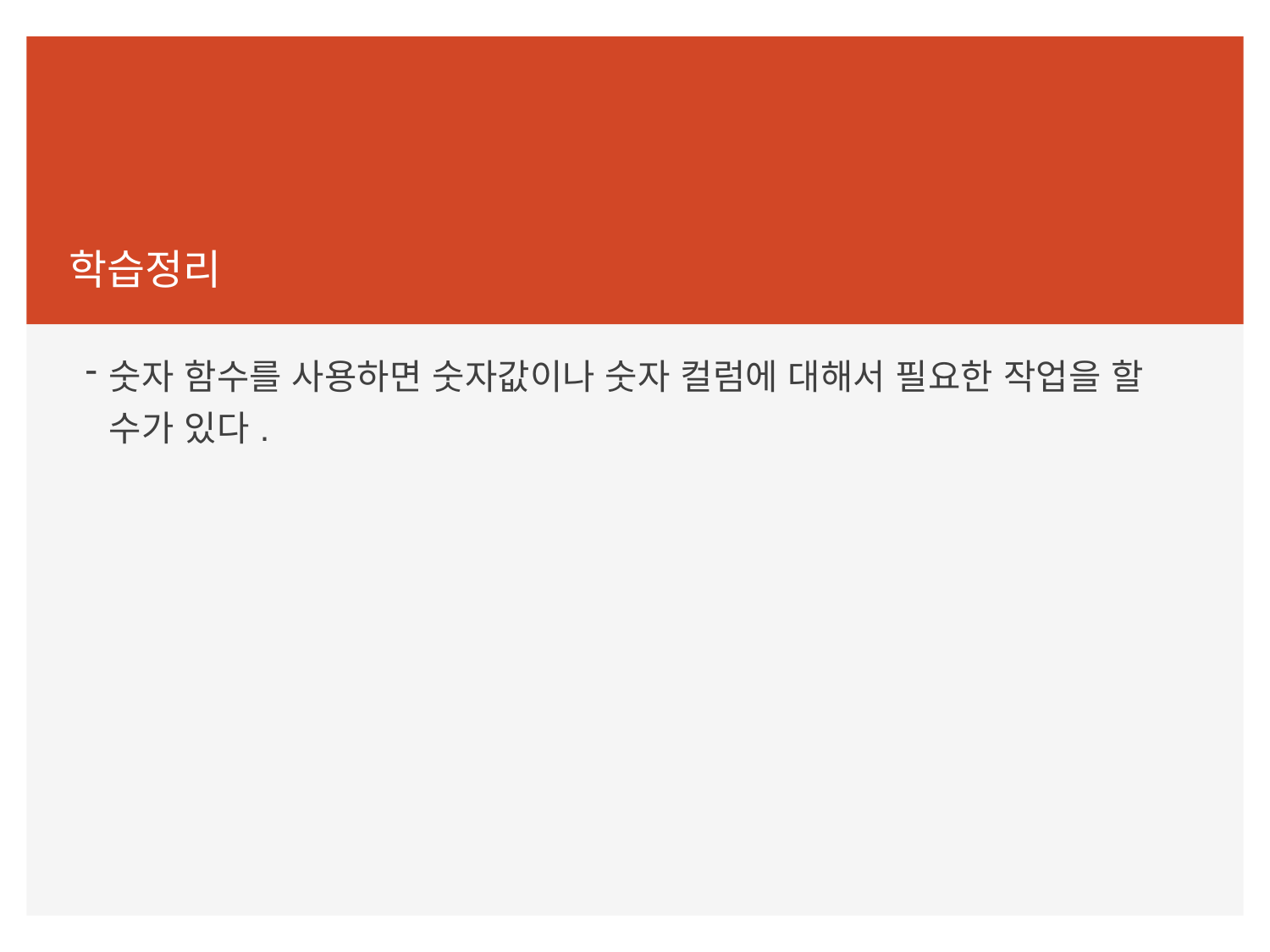

학습정리
숫자 함수를 사용하면 숫자값이나 숫자 컬럼에 대해서 필요한 작업을 할 수가 있다.